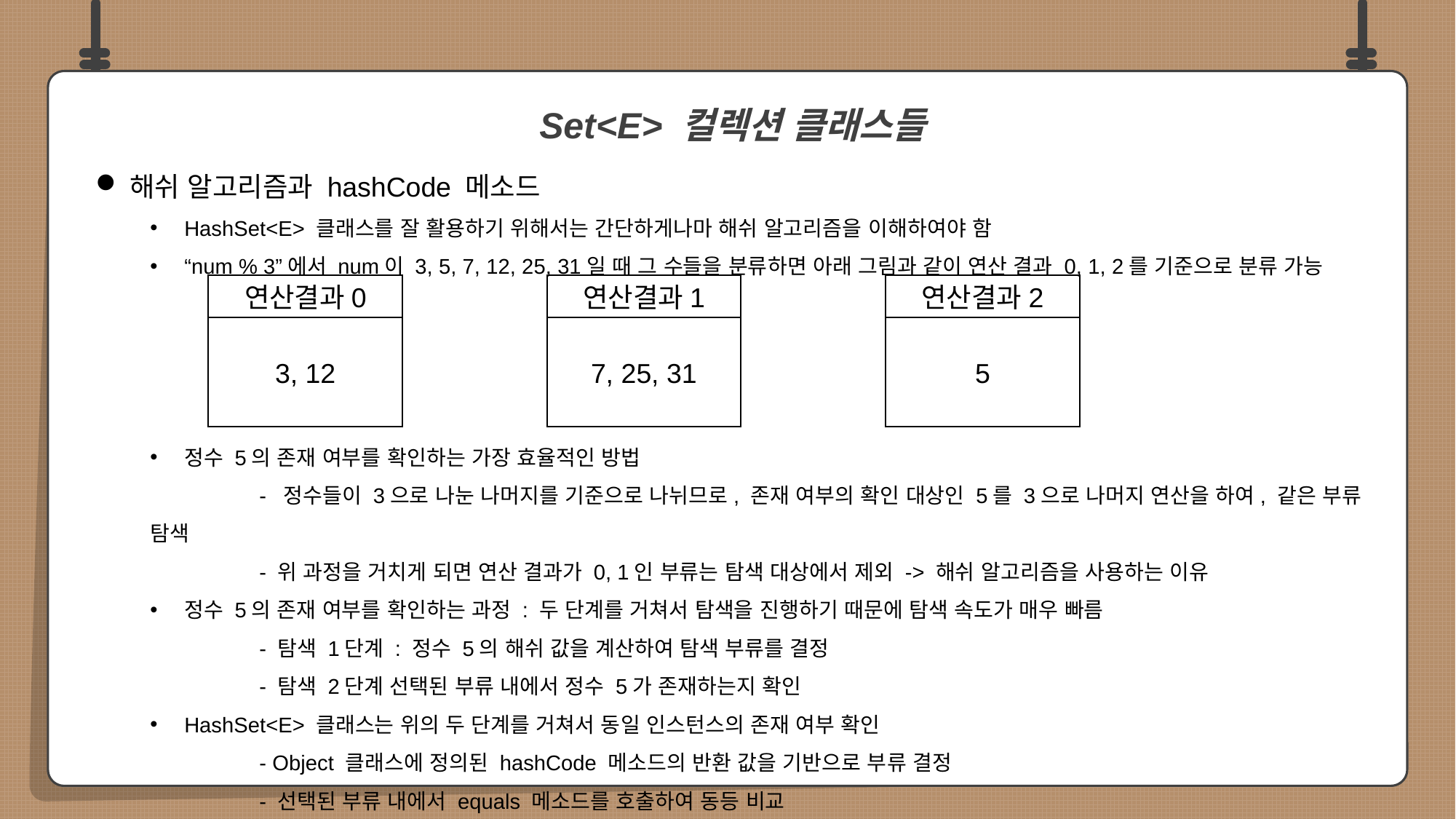

해쉬 알고리즘과 hashCode 메소드
HashSet<E> 클래스를 잘 활용하기 위해서는 간단하게나마 해쉬 알고리즘을 이해하여야 함
“num % 3”에서 num이 3, 5, 7, 12, 25, 31일 때 그 수들을 분류하면 아래 그림과 같이 연산 결과 0, 1, 2를 기준으로 분류 가능

정수 5의 존재 여부를 확인하는 가장 효율적인 방법
	-  정수들이 3으로 나눈 나머지를 기준으로 나뉘므로, 존재 여부의 확인 대상인 5를 3으로 나머지 연산을 하여, 같은 부류 탐색
	- 위 과정을 거치게 되면 연산 결과가 0, 1인 부류는 탐색 대상에서 제외 -> 해쉬 알고리즘을 사용하는 이유
정수 5의 존재 여부를 확인하는 과정 : 두 단계를 거쳐서 탐색을 진행하기 때문에 탐색 속도가 매우 빠름
	- 탐색 1단계 : 정수 5의 해쉬 값을 계산하여 탐색 부류를 결정
	- 탐색 2단계 선택된 부류 내에서 정수 5가 존재하는지 확인
HashSet<E> 클래스는 위의 두 단계를 거쳐서 동일 인스턴스의 존재 여부 확인
	- Object 클래스에 정의된 hashCode 메소드의 반환 값을 기반으로 부류 결정
	- 선택된 부류 내에서 equals 메소드를 호출하여 동등 비교
 Set<E> 컬렉션 클래스들

연산결과0
3, 12
연산결과1
7, 25, 31
연산결과2
5